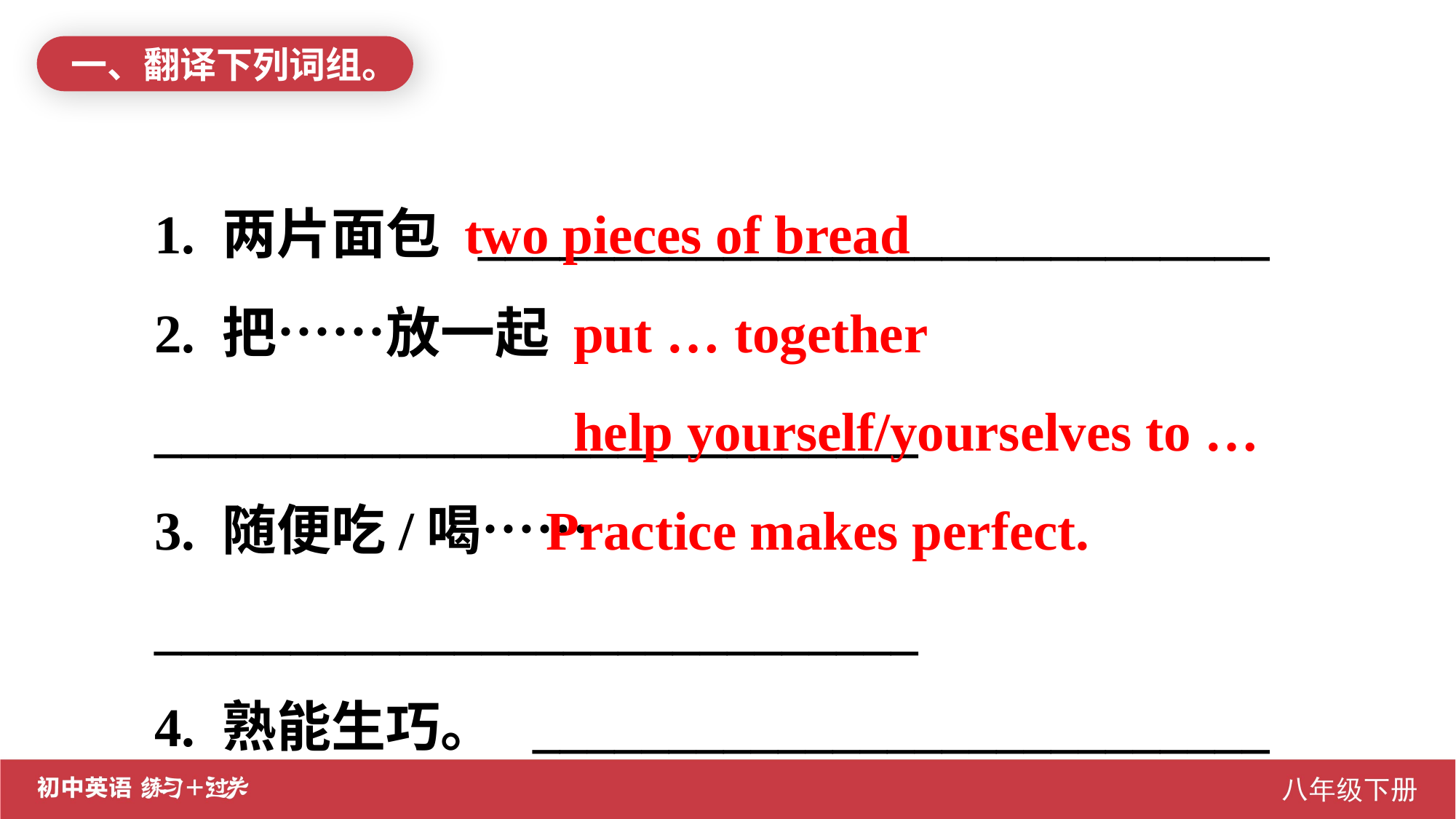

一、翻译下列词组。
1. 两片面包  _____________________________
2. 把……放一起  ____________________________
3. 随便吃/喝…… ____________________________
4. 熟能生巧。  ___________________________
 two pieces of bread
         put … together
         help yourself/yourselves to …
       Practice makes perfect.